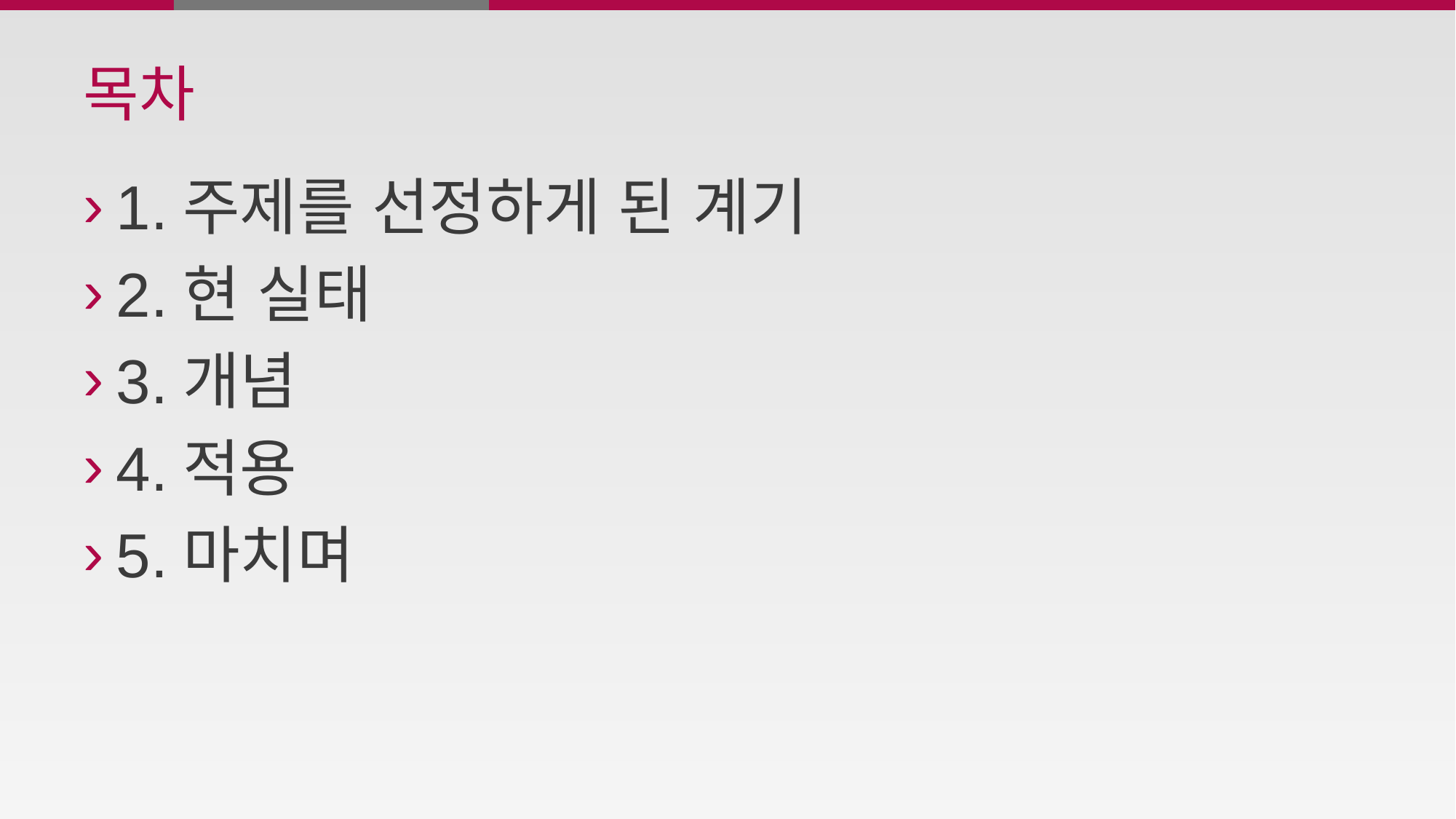

# 목차
1.주제를 선정하게 된 계기
2.현 실태
3.개념
4.적용
5.마치며